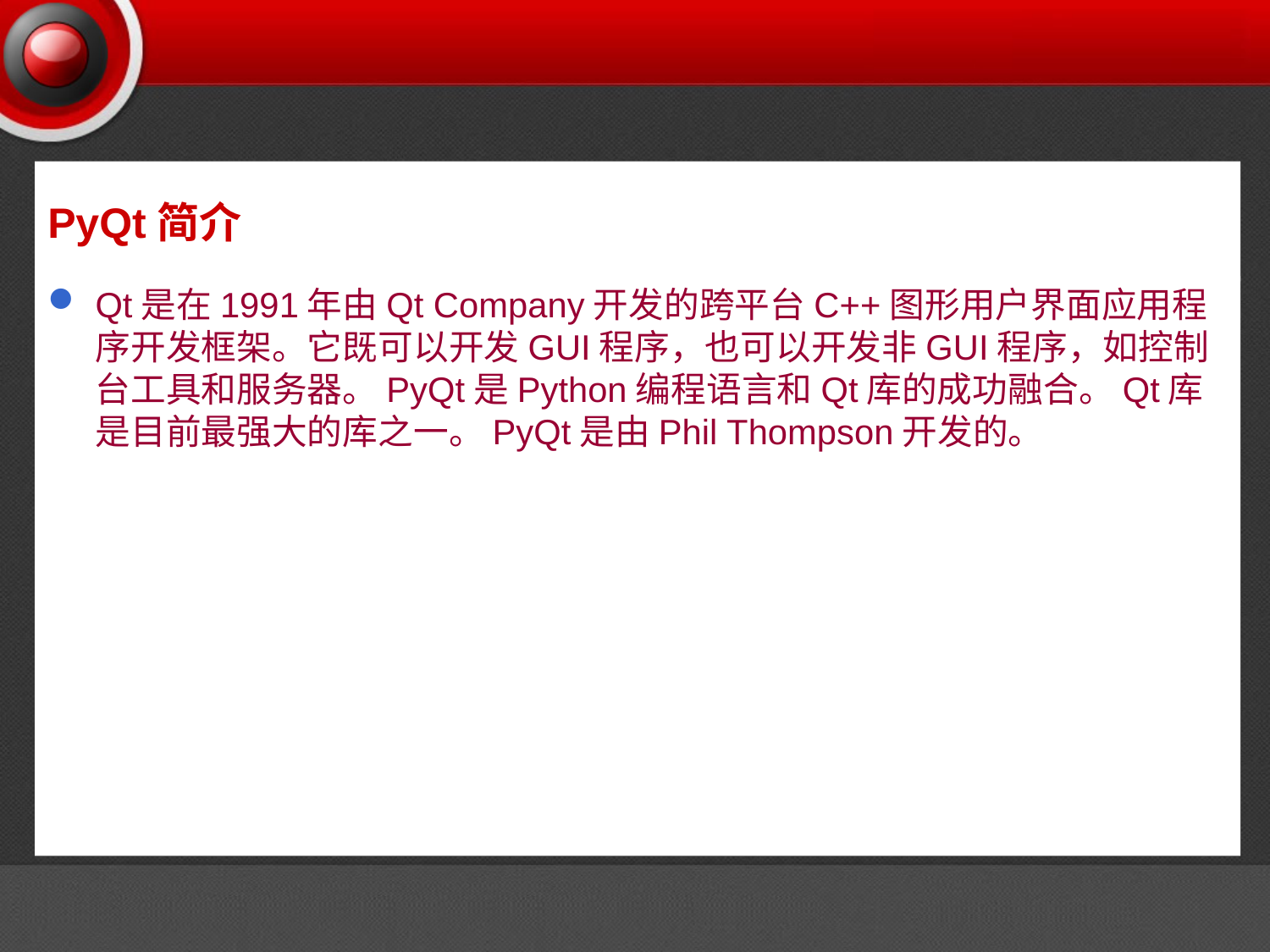

# PyQt简介
Qt是在1991年由Qt Company开发的跨平台C++图形用户界面应用程序开发框架。它既可以开发GUI程序，也可以开发非GUI程序，如控制台工具和服务器。PyQt是Python编程语言和Qt库的成功融合。Qt库是目前最强大的库之一。PyQt是由Phil Thompson开发的。